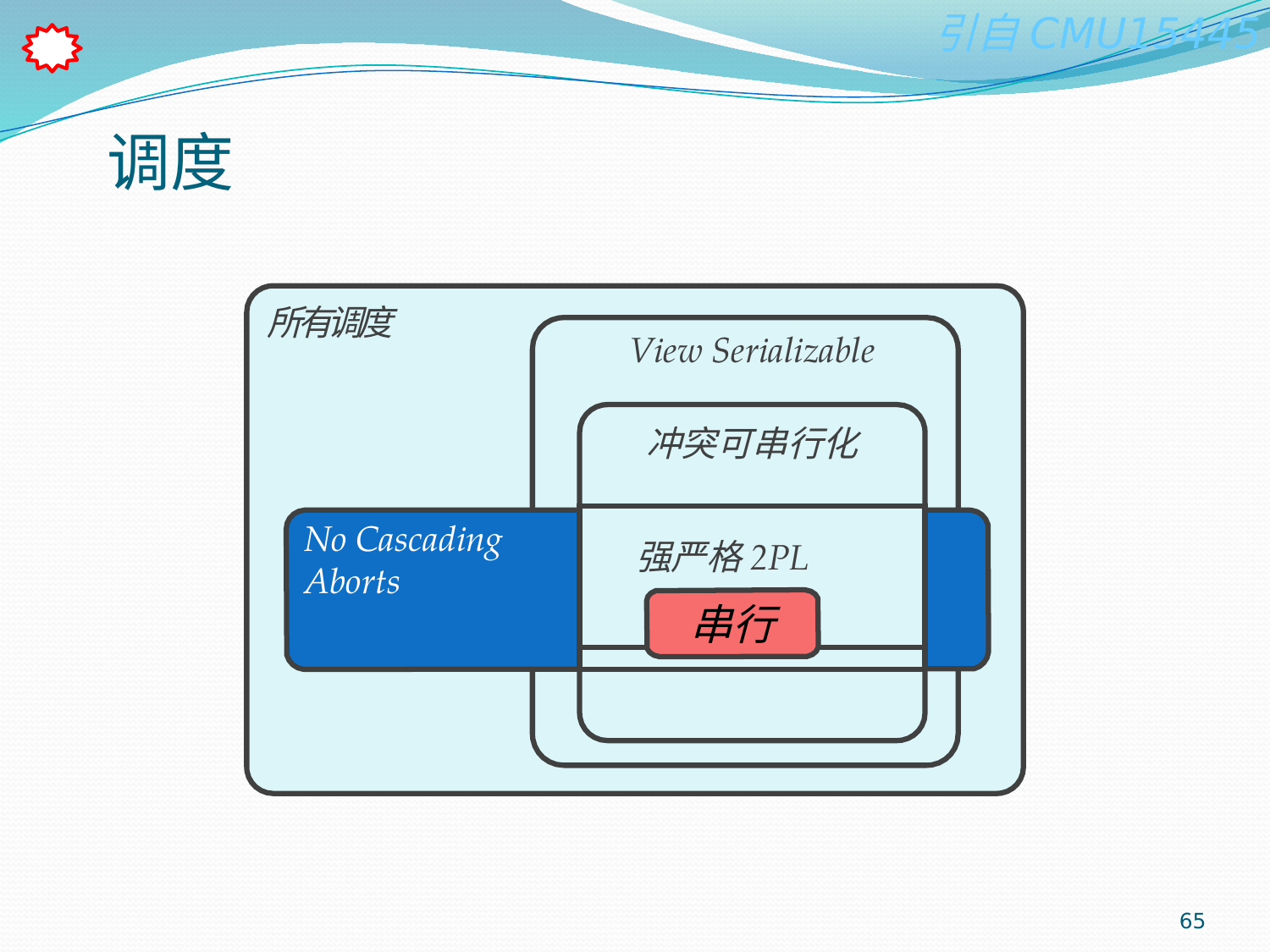

# 调度

所有调度

View Serializable

冲突可串行化

强严格2PL

No Cascading
Aborts
串行
65